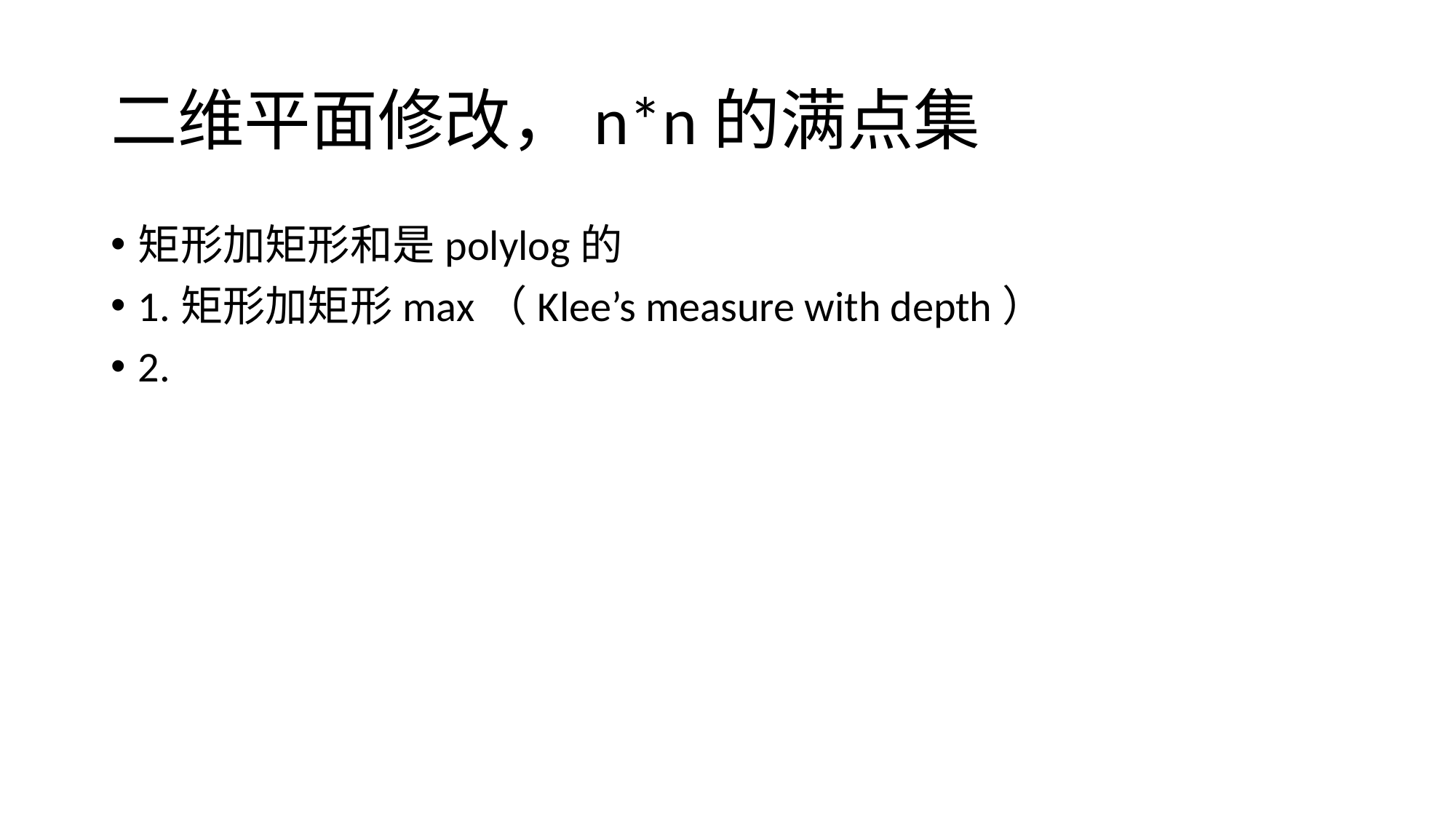

# 二维平面修改，n*n的满点集
矩形加矩形和是polylog的
1.矩形加矩形max（Klee’s measure with depth）
2.